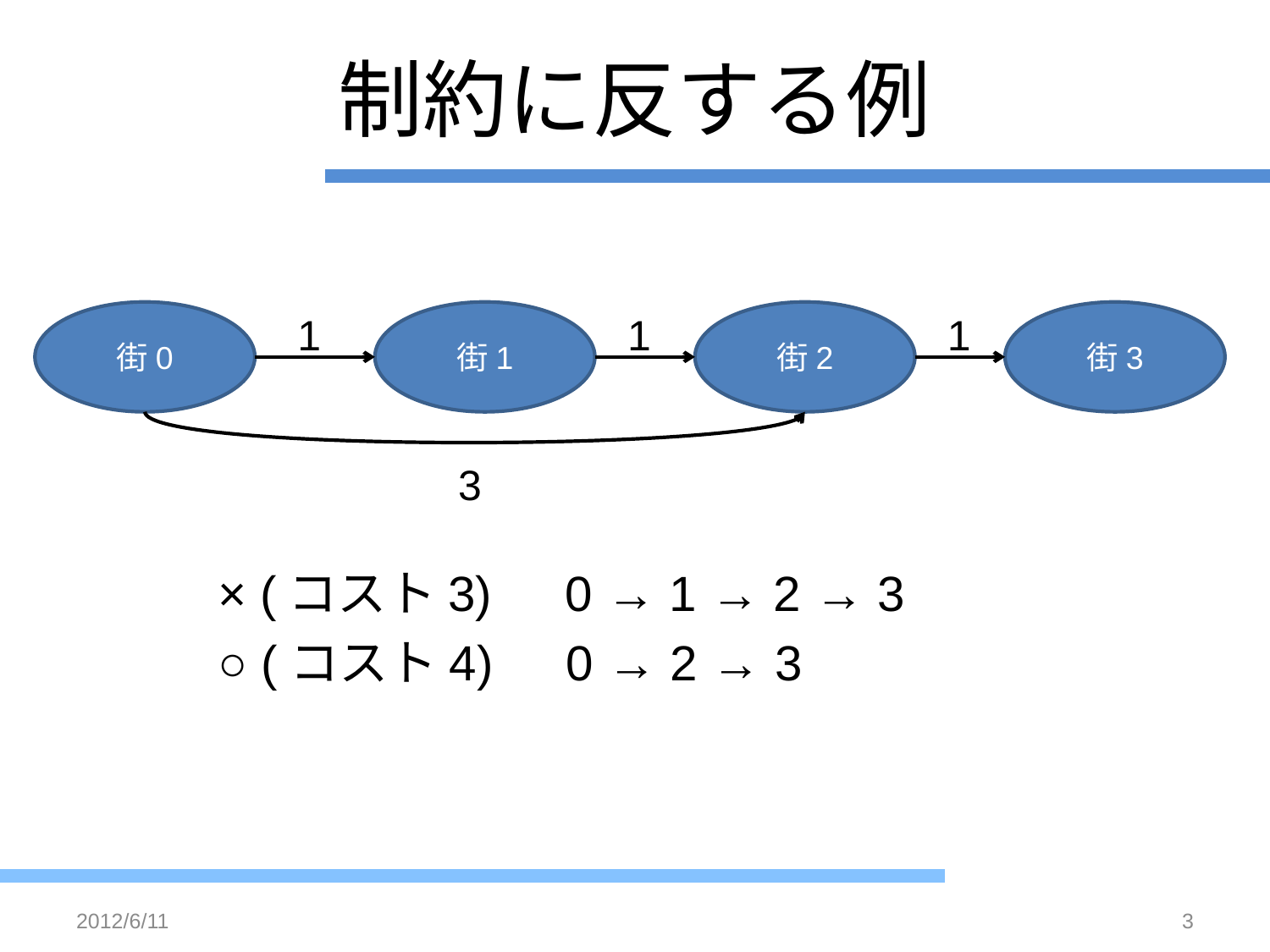

# 制約に反する例
街0
1
街1
1
街2
1
街3
3
× (コスト3)　0 → 1 → 2 → 3
○ (コスト4)　0 → 2 → 3
2012/6/11

3